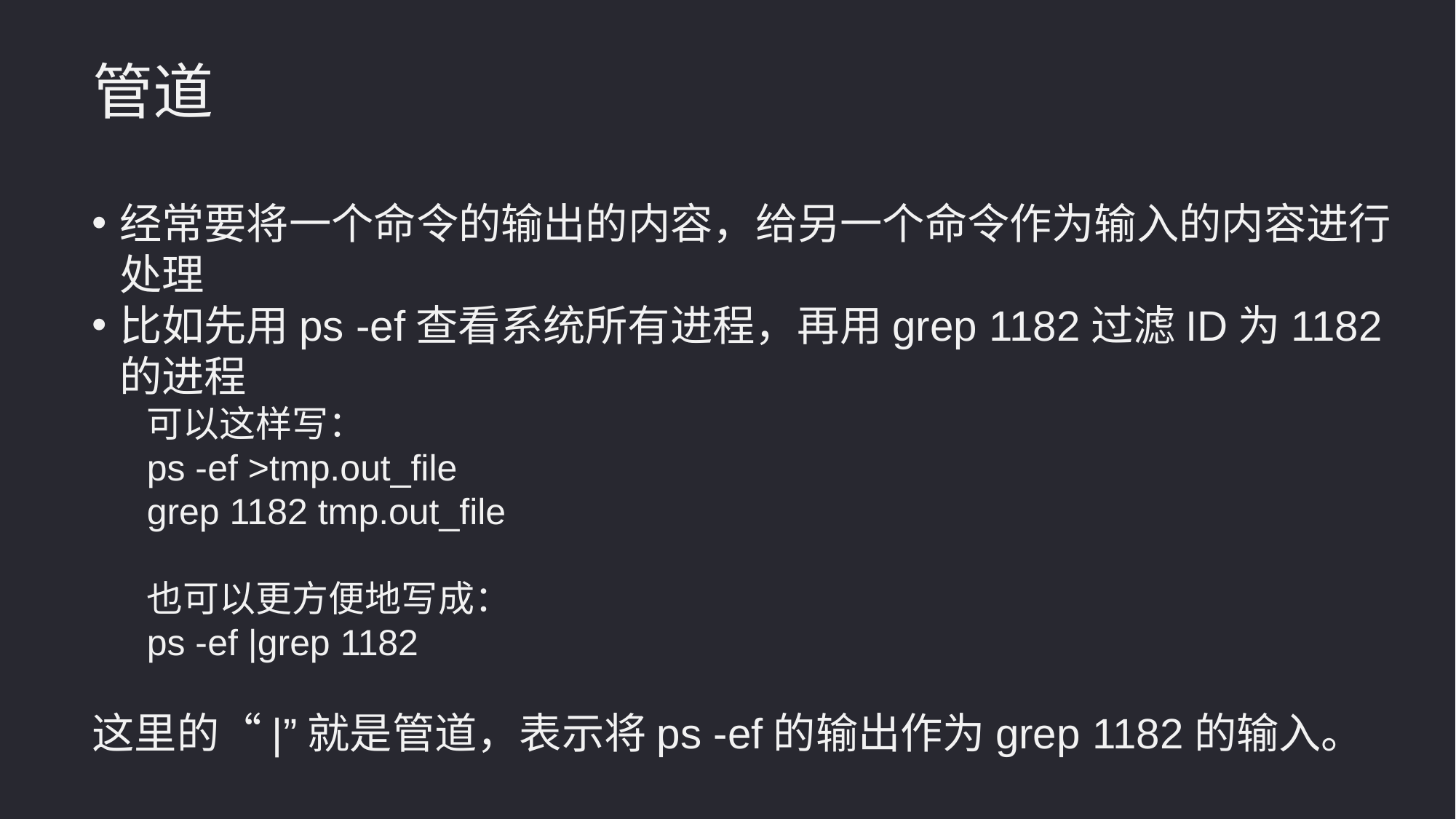

管道
经常要将一个命令的输出的内容，给另一个命令作为输入的内容进行处理
比如先用ps -ef查看系统所有进程，再用grep 1182过滤ID为1182的进程
可以这样写：
ps -ef >tmp.out_file
grep 1182 tmp.out_file

也可以更方便地写成：
ps -ef |grep 1182

这里的“|”就是管道，表示将ps -ef的输出作为grep 1182的输入。